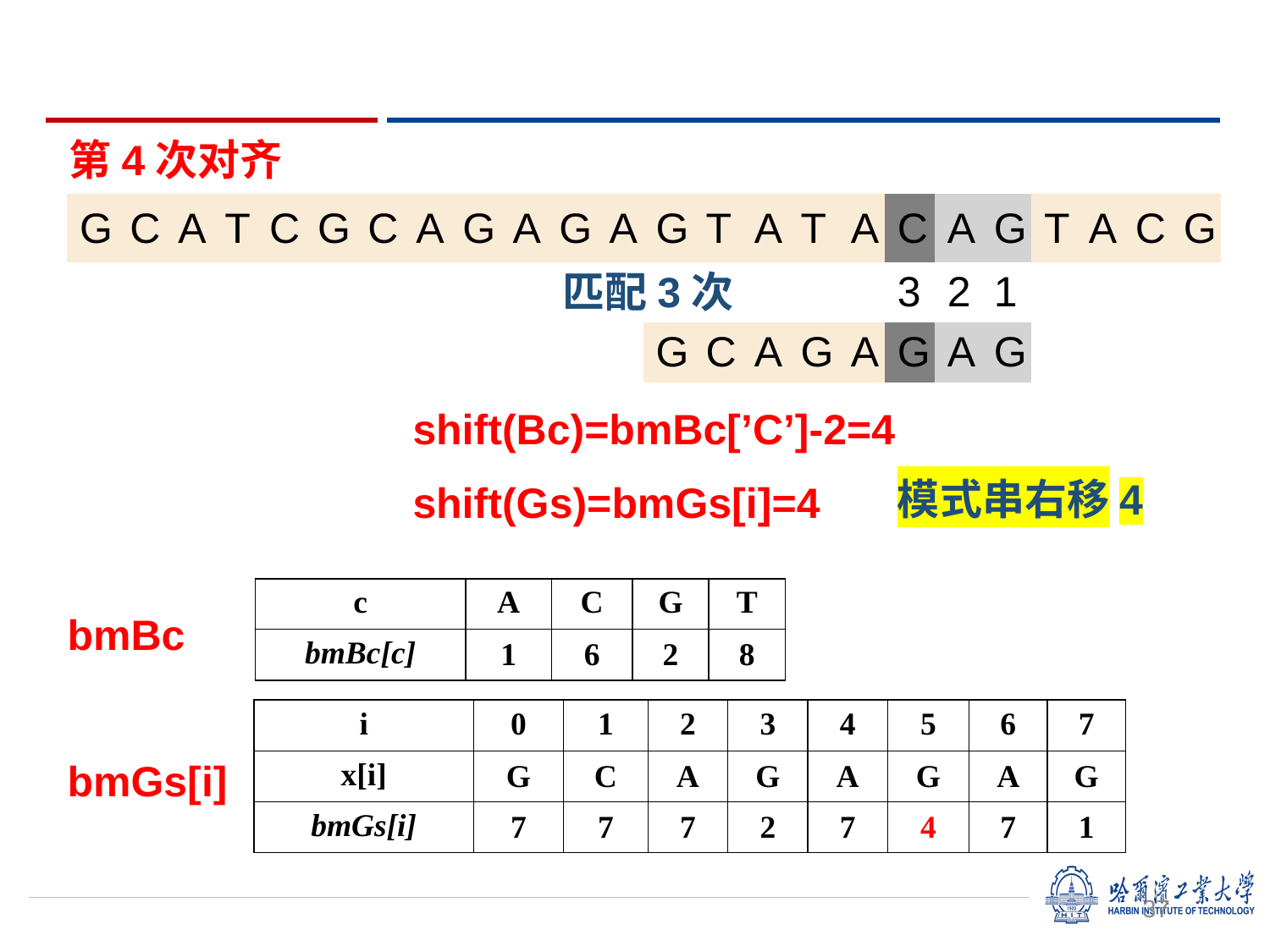

第4次对齐
| G | C | A | T | C | G | C | A | G | A | G | A | G | T | A | T | A | C | A | G | T | A | C | G |
| --- | --- | --- | --- | --- | --- | --- | --- | --- | --- | --- | --- | --- | --- | --- | --- | --- | --- | --- | --- | --- | --- | --- | --- |
|  |  |  |  |  |  |  |  |  |  |  |  |  |  |  |  |  | 3 | 2 | 1 |  |  |  |  |
|  |  |  |  |  |  |  |  |  |  |  |  | G | C | A | G | A | G | A | G |  |  |  |  |
匹配3次
shift(Bc)=bmBc[’C’]-2=4
模式串右移4
shift(Gs)=bmGs[i]=4
| c | A | C | G | T |
| --- | --- | --- | --- | --- |
| bmBc[c] | 1 | 6 | 2 | 8 |
bmBc
| i | 0 | 1 | 2 | 3 | 4 | 5 | 6 | 7 |
| --- | --- | --- | --- | --- | --- | --- | --- | --- |
| x[i] | G | C | A | G | A | G | A | G |
| bmGs[i] | 7 | 7 | 7 | 2 | 7 | 4 | 7 | 1 |
bmGs[i]
37